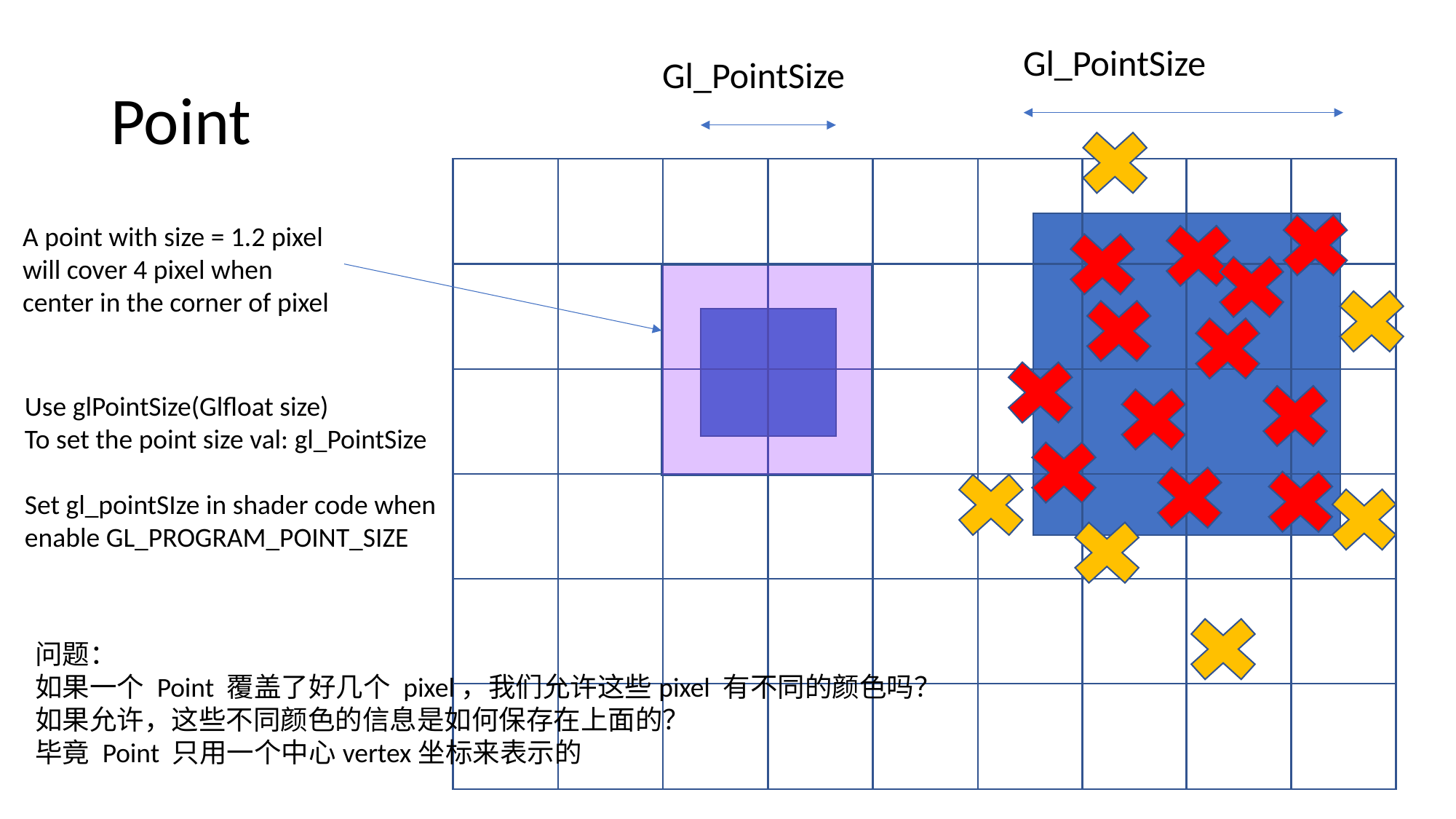

Gl_PointSize
# Point
Gl_PointSize

A point with size = 1.2 pixel will cover 4 pixel when center in the corner of pixel

Use glPointSize(Glfloat size)
To set the point size val: gl_PointSize

Set gl_pointSIze in shader code when enable GL_PROGRAM_POINT_SIZE

问题：
如果一个 Point 覆盖了好几个 pixel，我们允许这些pixel 有不同的颜色吗？
如果允许，这些不同颜色的信息是如何保存在上面的？
毕竟 Point 只用一个中心vertex坐标来表示的